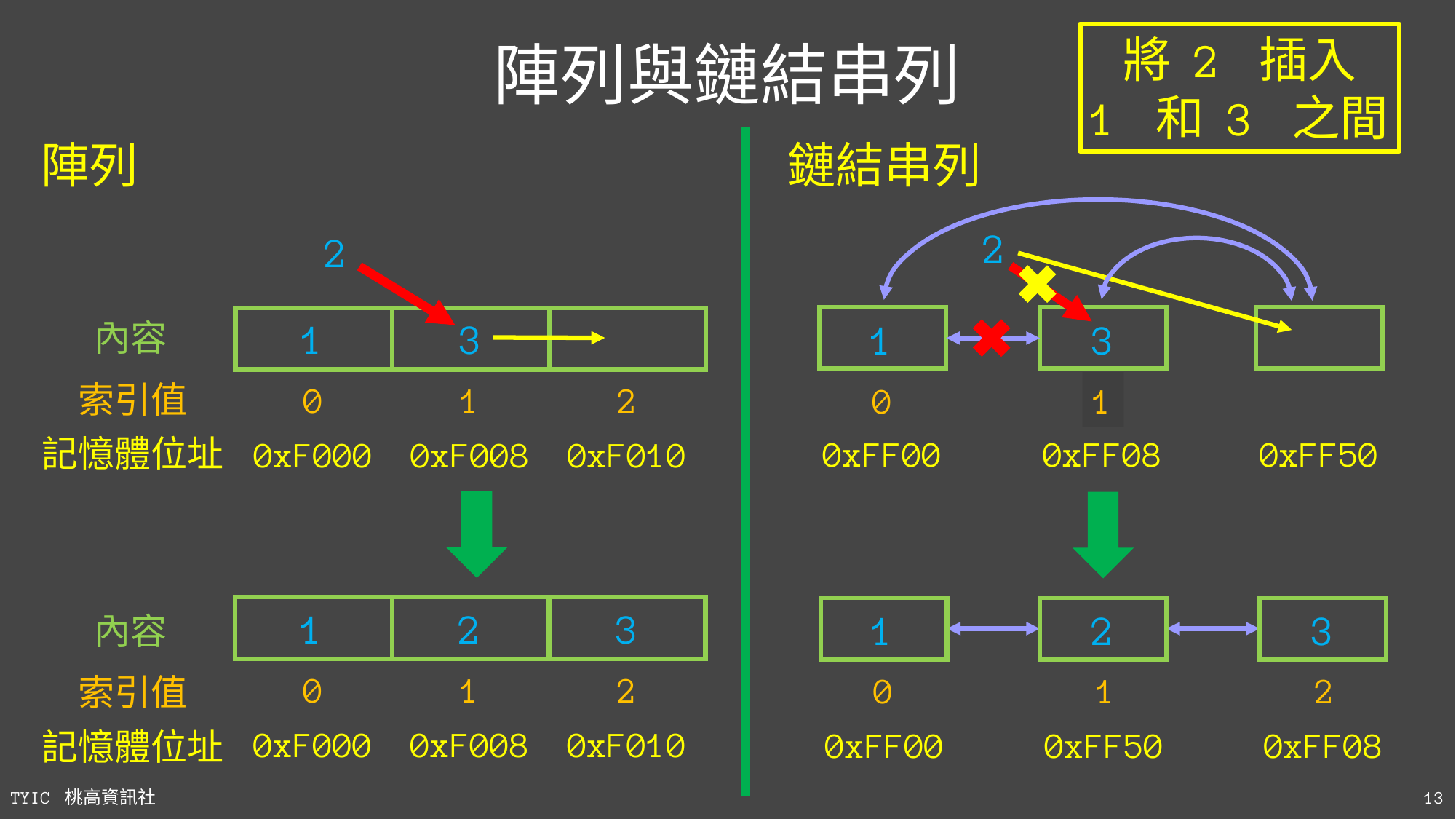

# 陣列與鏈結串列
將 2 插入
1 和 3 之間
陣列
鏈結串列

2
2

1
3

1
3

內容

索引值
0
1
2
0
2
1
0xFF00
0xFF08
0xFF50
記憶體位址
0xF000
0xF008
0xF010

1
2
3

內容
0
1
2
索引值
0xF000
0xF008
0xF010
記憶體位址
1
0
0xFF00
2
1
0xFF50
3
2
0xFF08